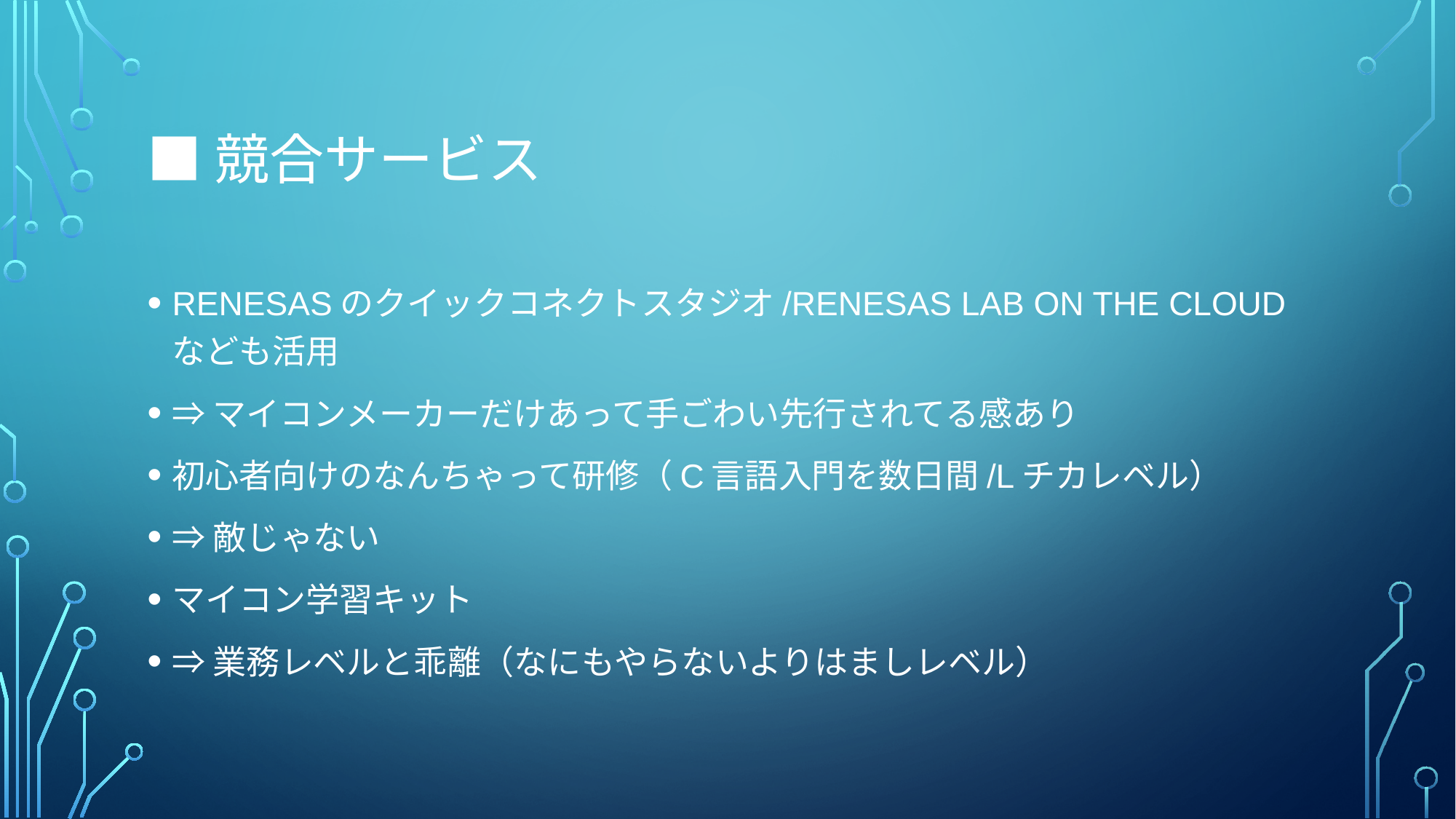

# ■競合サービス
RENESASのクイックコネクトスタジオ/RENESAS LAB ON THE CLOUDなども活用
⇒マイコンメーカーだけあって手ごわい先行されてる感あり
初心者向けのなんちゃって研修（C言語入門を数日間/Lチカレベル）
⇒敵じゃない
マイコン学習キット
⇒業務レベルと乖離（なにもやらないよりはましレベル）